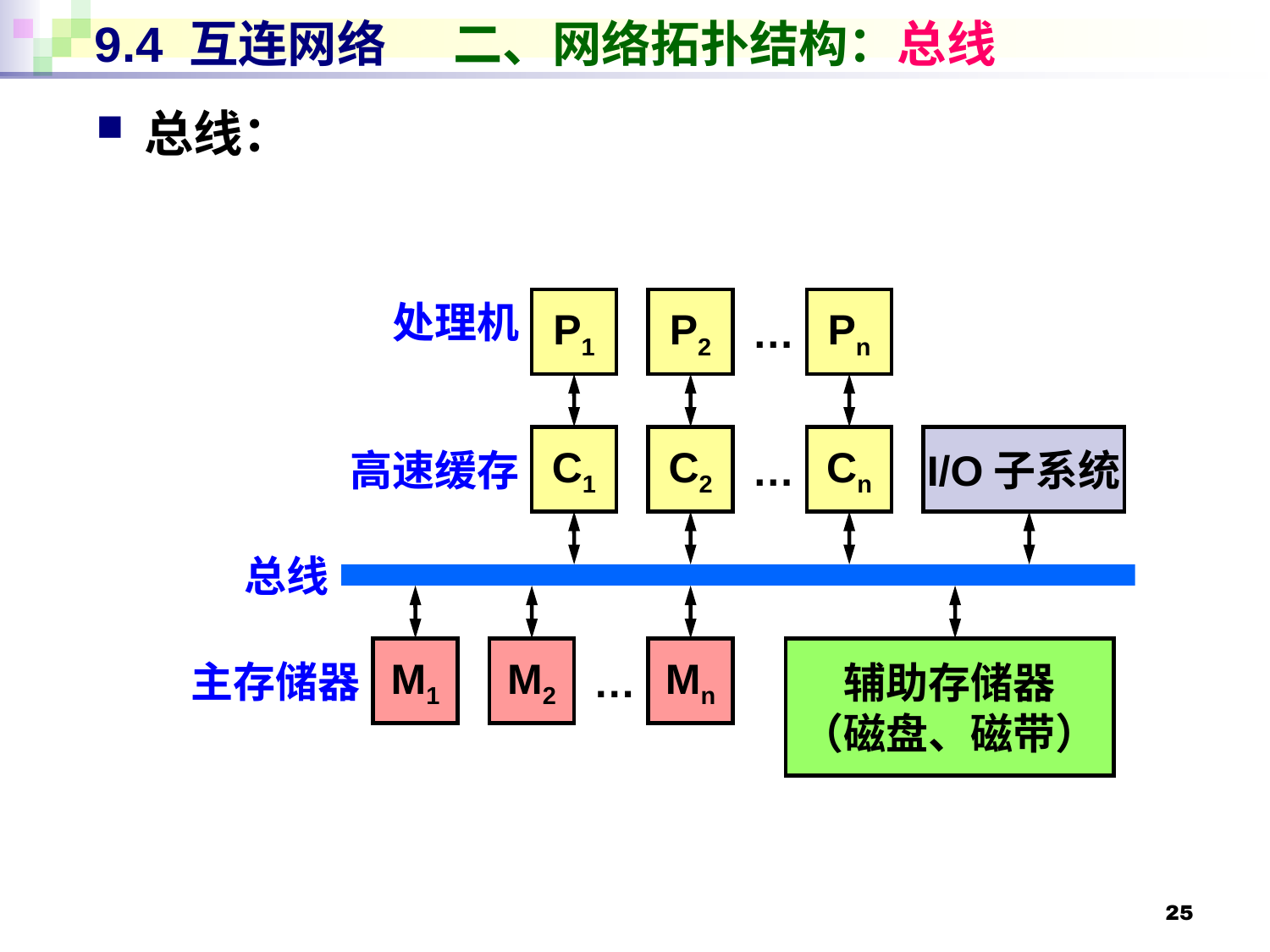

# 9.4 互连网络      二、网络拓扑结构：总线
总线：
处理机
P1
P2
Pn
…

C1
C2
Cn
I/O子系统
高速缓存
…

总线

M1
M2
Mn
辅助存储器
（磁盘、磁带）
主存储器
…
25